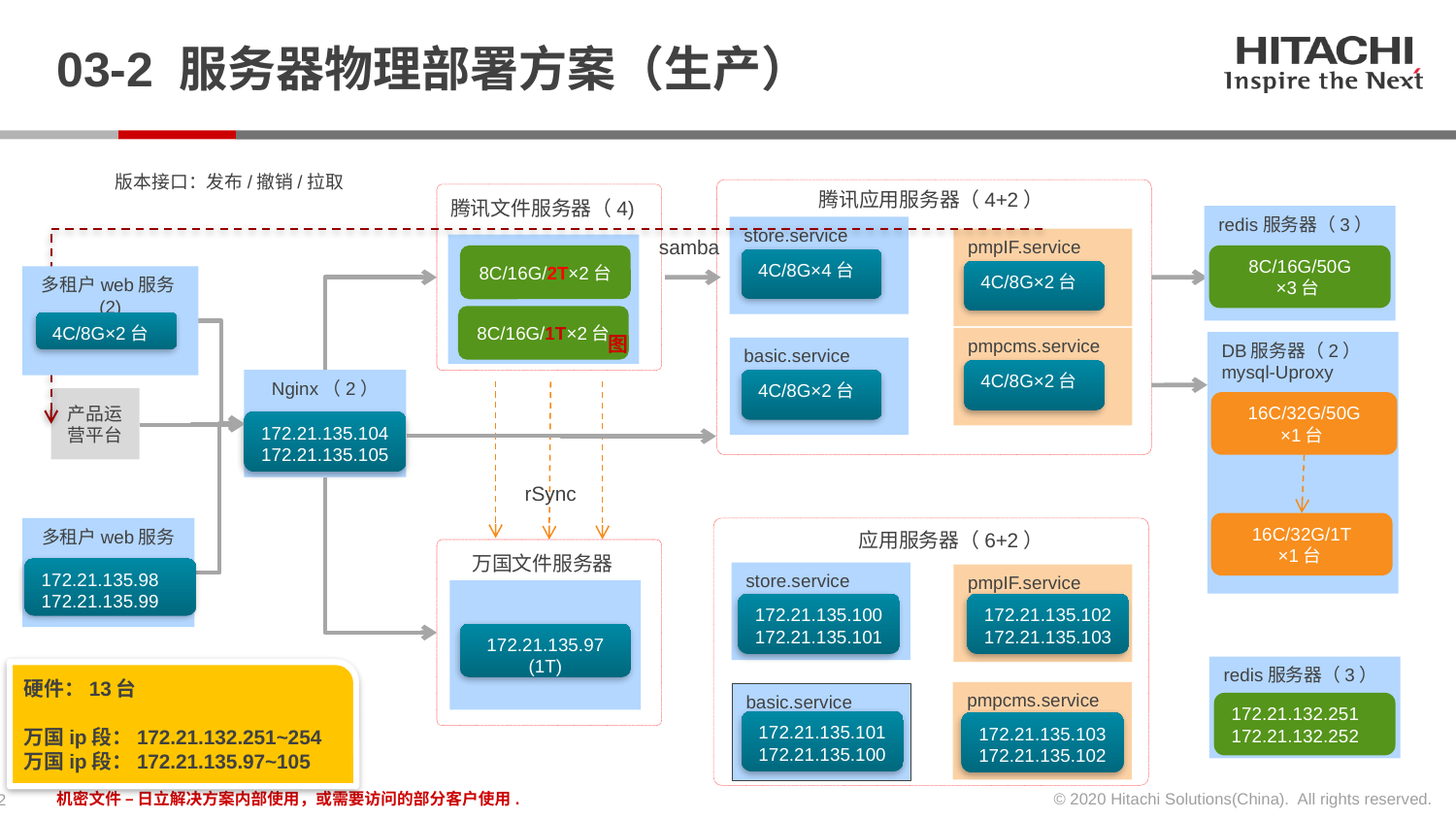

# 03-2 服务器物理部署方案（生产）
版本接口：发布/撤销/拉取

腾讯应用服务器（4+2）

腾讯文件服务器（4)
redis服务器（3）

store.service
samba
pmpIF.service

8C/16G/2T×2台
8C/16G/50G
×3台
4C/8G×4台
4C/8G×2台

多租户web服务(2)
8C/16G/1T×2台
4C/8G×2台
图
pmpcms.service
DB服务器（2）
mysql-Uproxy

basic.service
4C/8G×2台

Nginx（2）

4C/8G×2台

产品运营平台
16C/32G/50G
×1台
172.21.135.104
172.21.135.105
rSync
16C/32G/1T
×1台
多租户web服务
万国应用服务器（6+2）

万国文件服务器
172.21.135.98
172.21.135.99
store.service
pmpIF.service

172.21.135.100
172.21.135.101
172.21.135.102
172.21.135.103
172.21.135.97
(1T)
redis服务器（3）

硬件：13台

万国ip段：172.21.132.251~254
万国ip段：172.21.135.97~105
pmpcms.service
basic.service
172.21.132.251
172.21.132.252
172.21.135.101
172.21.135.100
172.21.135.103
172.21.135.102